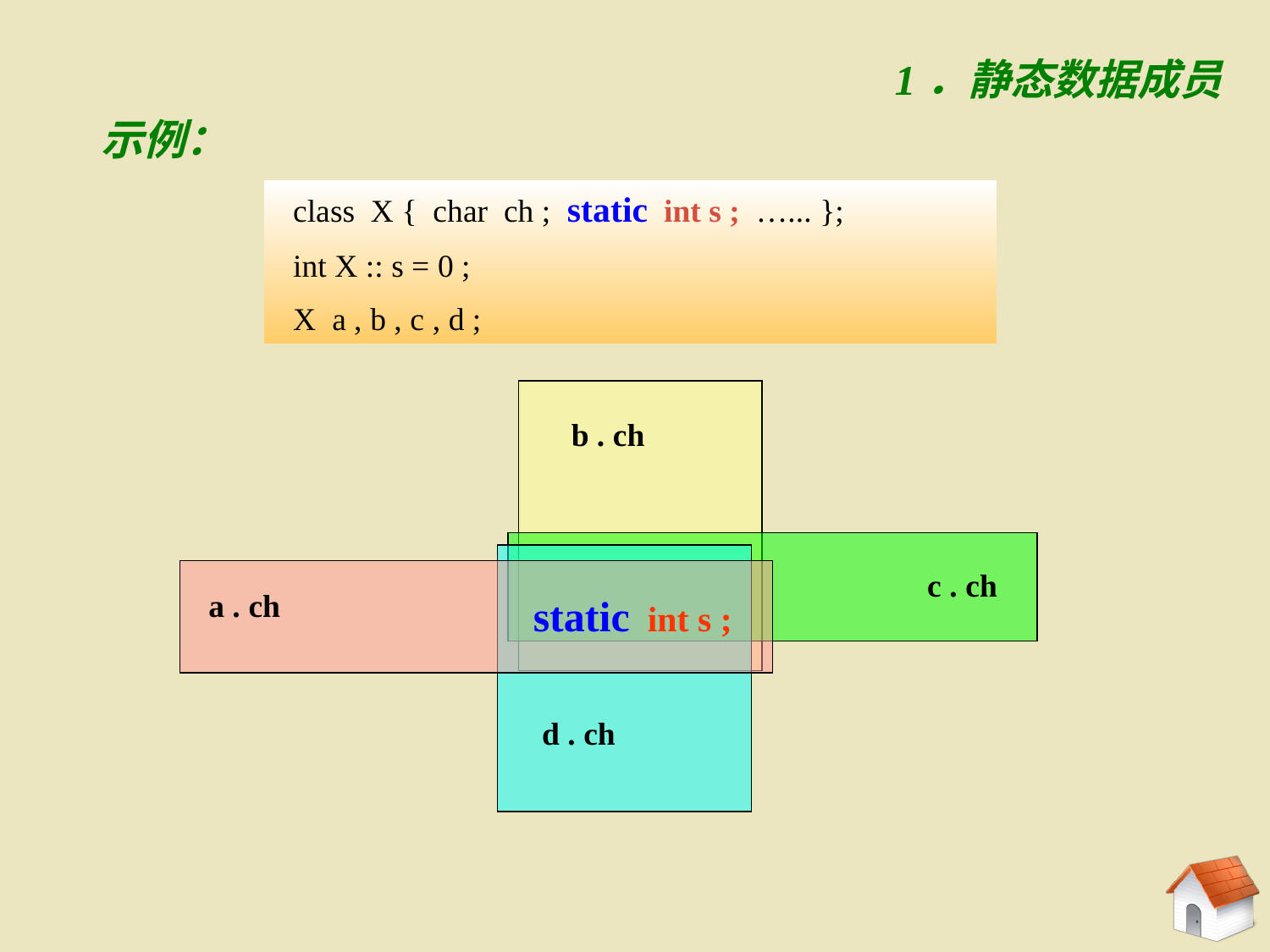

# 6.3.2  静态成员
1．静态数据成员
示例：
  class  X {  char  ch ;  static  int s ;  …... };
  int X :: s = 0 ;
  X  a , b , c , d ;

     b . ch

		                   c . ch

    d . ch

  a . ch

static  int s ;